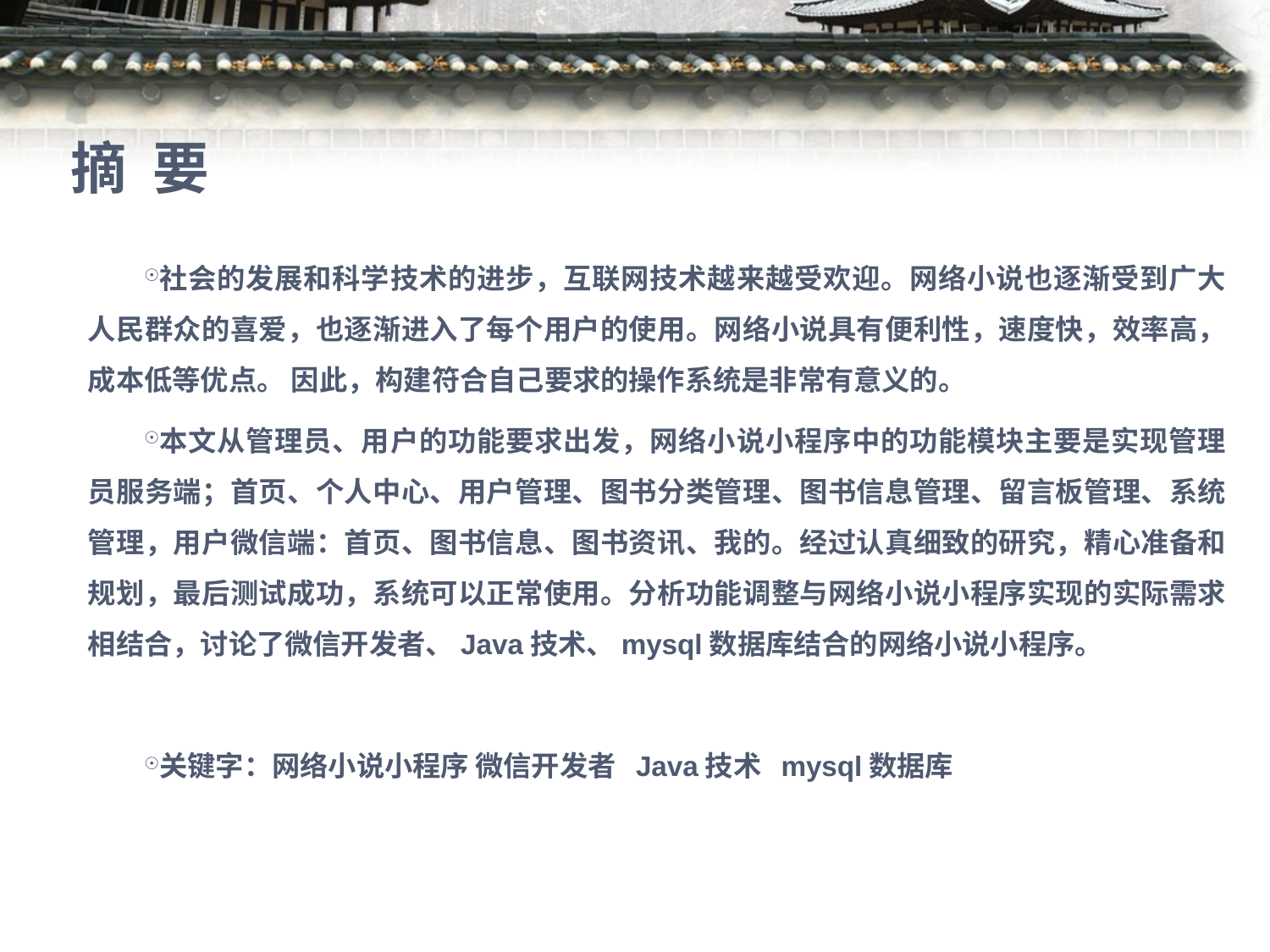

# 摘  要
社会的发展和科学技术的进步，互联网技术越来越受欢迎。网络小说也逐渐受到广大人民群众的喜爱，也逐渐进入了每个用户的使用。网络小说具有便利性，速度快，效率高，成本低等优点。 因此，构建符合自己要求的操作系统是非常有意义的。
本文从管理员、用户的功能要求出发，网络小说小程序中的功能模块主要是实现管理员服务端；首页、个人中心、用户管理、图书分类管理、图书信息管理、留言板管理、系统管理，用户微信端：首页、图书信息、图书资讯、我的。经过认真细致的研究，精心准备和规划，最后测试成功，系统可以正常使用。分析功能调整与网络小说小程序实现的实际需求相结合，讨论了微信开发者、Java技术、mysql数据库结合的网络小说小程序。

关键字：网络小说小程序 微信开发者  Java技术  mysql数据库